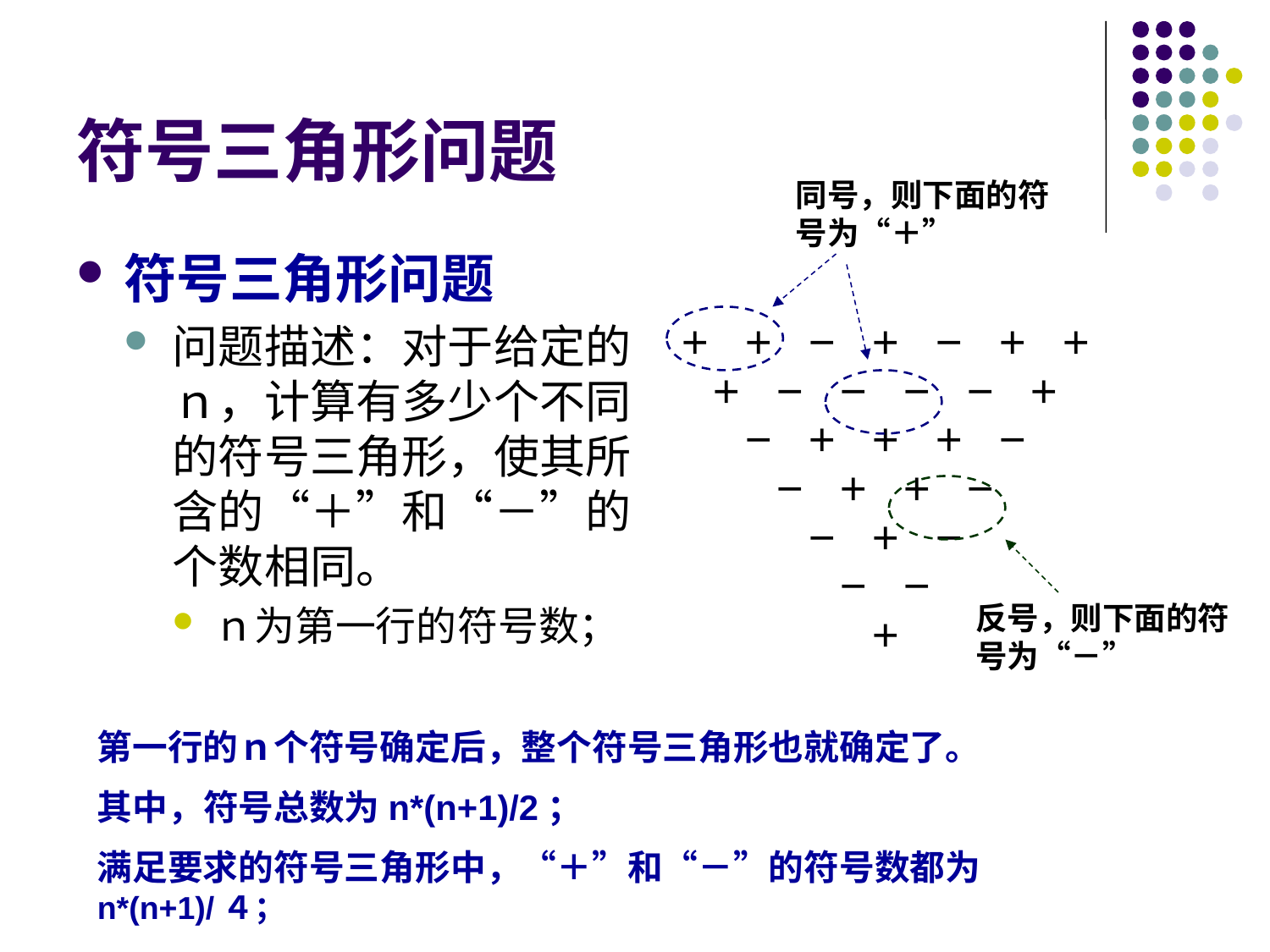

# 符号三角形问题
同号，则下面的符号为“＋”

符号三角形问题
问题描述：对于给定的ｎ，计算有多少个不同的符号三角形，使其所含的“＋”和“－”的个数相同。
ｎ为第一行的符号数；
＋　＋　－　＋　－　＋　＋
　＋　－　－　－　－　＋
　　－　＋　＋　＋　－
　　　－　＋　＋　－
　　　　－　＋　－
　　　　　－　－
　　　　　　＋

反号，则下面的符号为“－”
第一行的ｎ个符号确定后，整个符号三角形也就确定了。
其中，符号总数为n*(n+1)/2；
满足要求的符号三角形中，“＋”和“－”的符号数都为n*(n+1)/４；